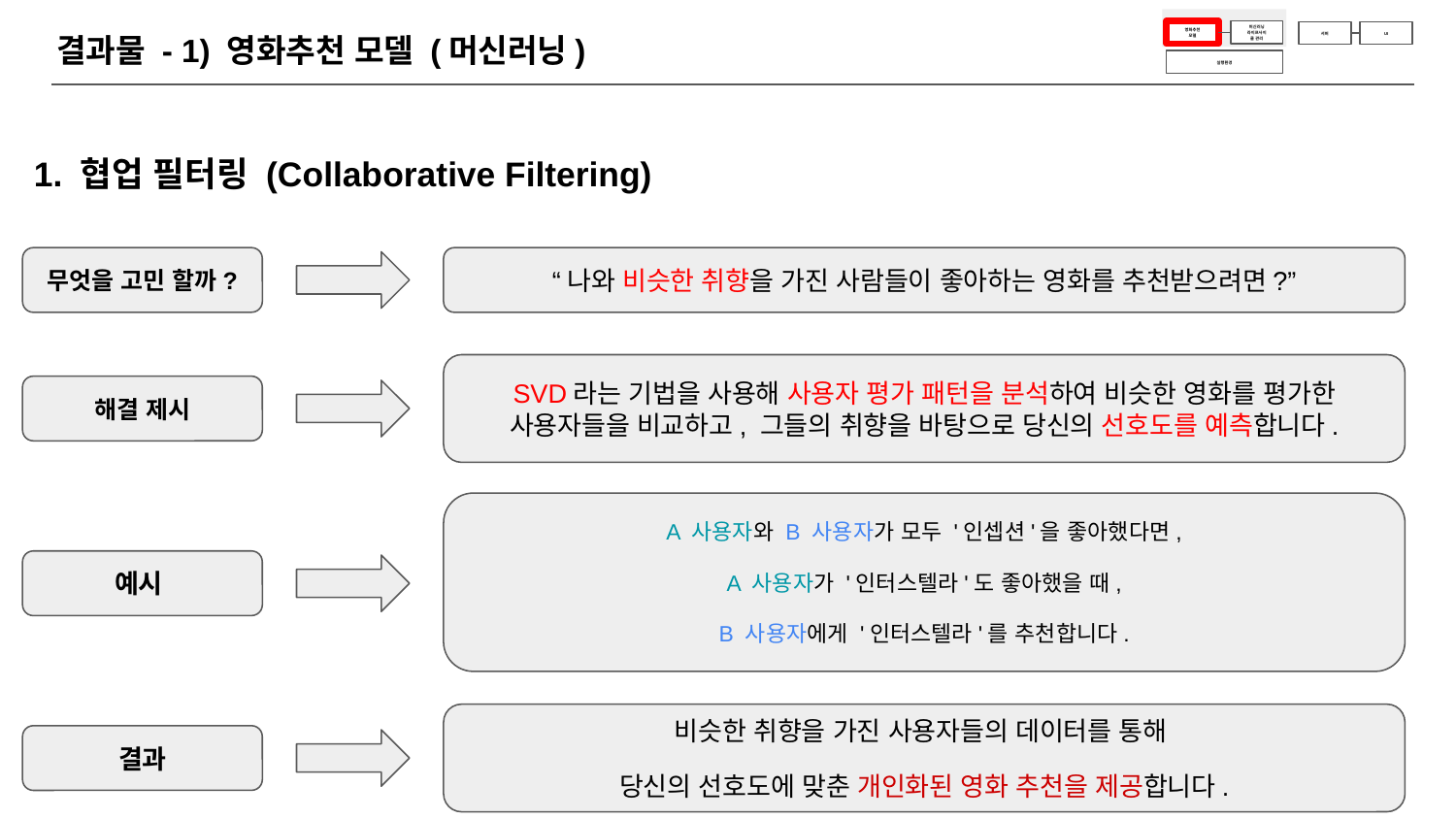

영화추천 모델
머신러닝
라이프사이클 관리
UI
서버
실행환경
결과물 - 1) 영화추천 모델 (머신러닝)
1. 협업 필터링 (Collaborative Filtering)

무엇을 고민 할까?
“나와 비슷한 취향을 가진 사람들이 좋아하는 영화를 추천받으려면?”

SVD라는 기법을 사용해 사용자 평가 패턴을 분석하여 비슷한 영화를 평가한 사용자들을 비교하고, 그들의 취향을 바탕으로 당신의 선호도를 예측합니다.
해결 제시

A 사용자와 B 사용자가 모두 '인셉션'을 좋아했다면,
 A 사용자가 '인터스텔라'도 좋아했을 때,
B 사용자에게 '인터스텔라'를 추천합니다.
예시

비슷한 취향을 가진 사용자들의 데이터를 통해
당신의 선호도에 맞춘 개인화된 영화 추천을 제공합니다.
결과